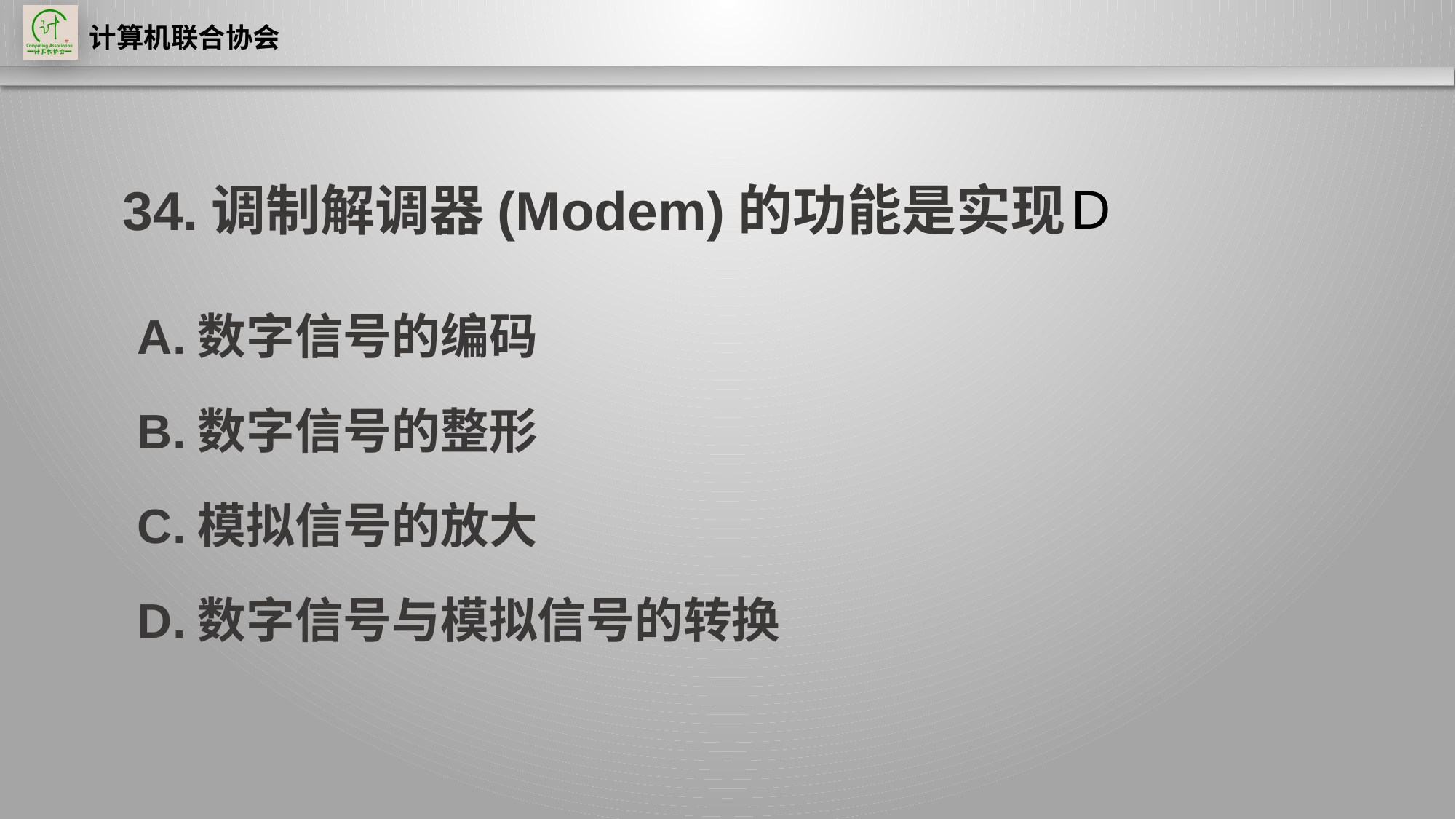

D
34.调制解调器(Modem)的功能是实现
A.数字信号的编码
B.数字信号的整形
C.模拟信号的放大
D.数字信号与模拟信号的转换